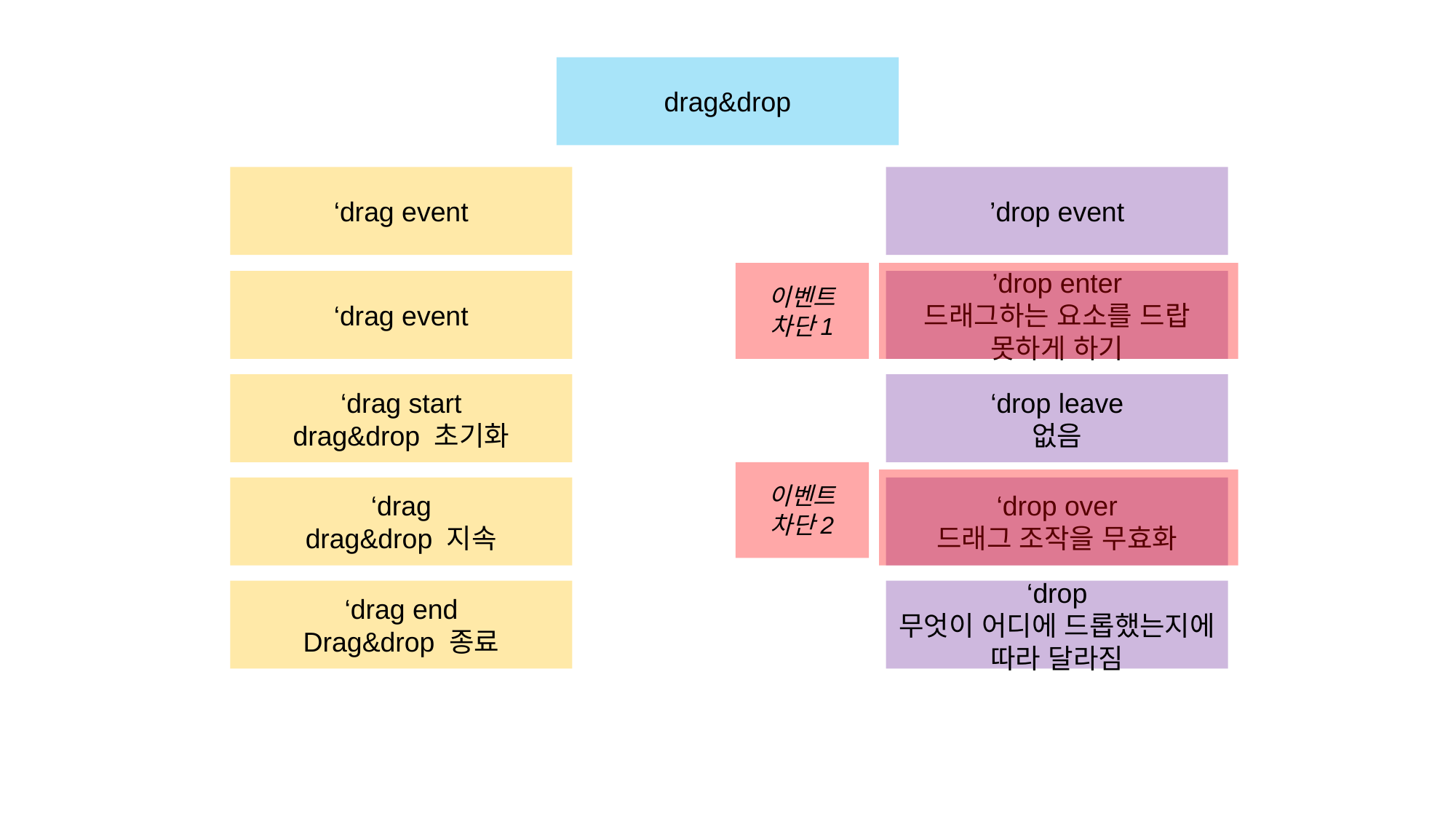

drag&drop
‘drag event
’drop event
이벤트
차단1

‘drag event
’drop enter
드래그하는 요소를 드랍 못하게 하기
‘drag start
drag&drop 초기화
‘drop leave
없음
이벤트
차단2

‘drag
drag&drop 지속
‘drop over
드래그 조작을 무효화
‘drag end
Drag&drop 종료
‘drop
무엇이 어디에 드롭했는지에 따라 달라짐